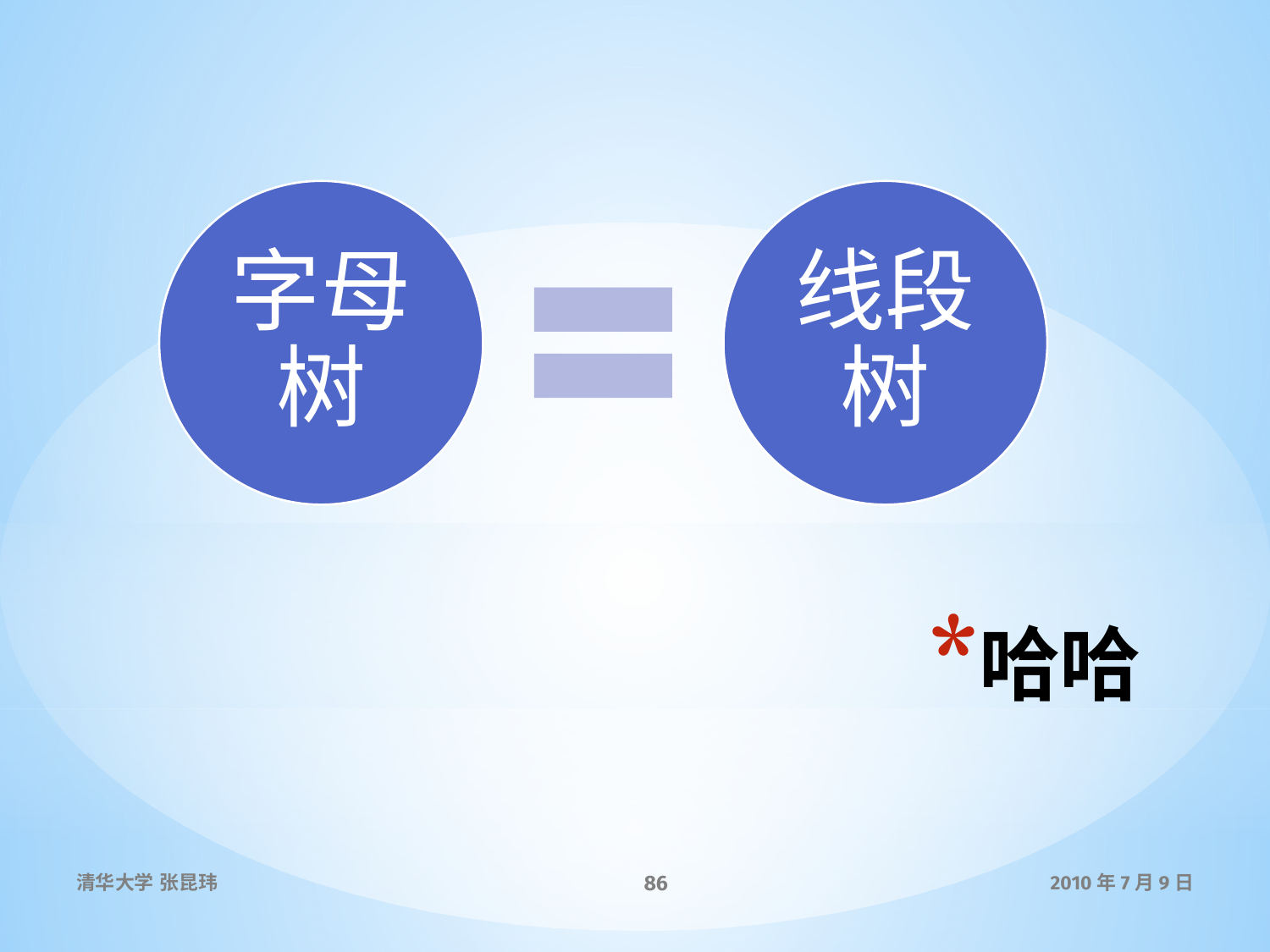

字母树

线段树
# 哈哈
清华大学 张昆玮
86
2010年7月9日